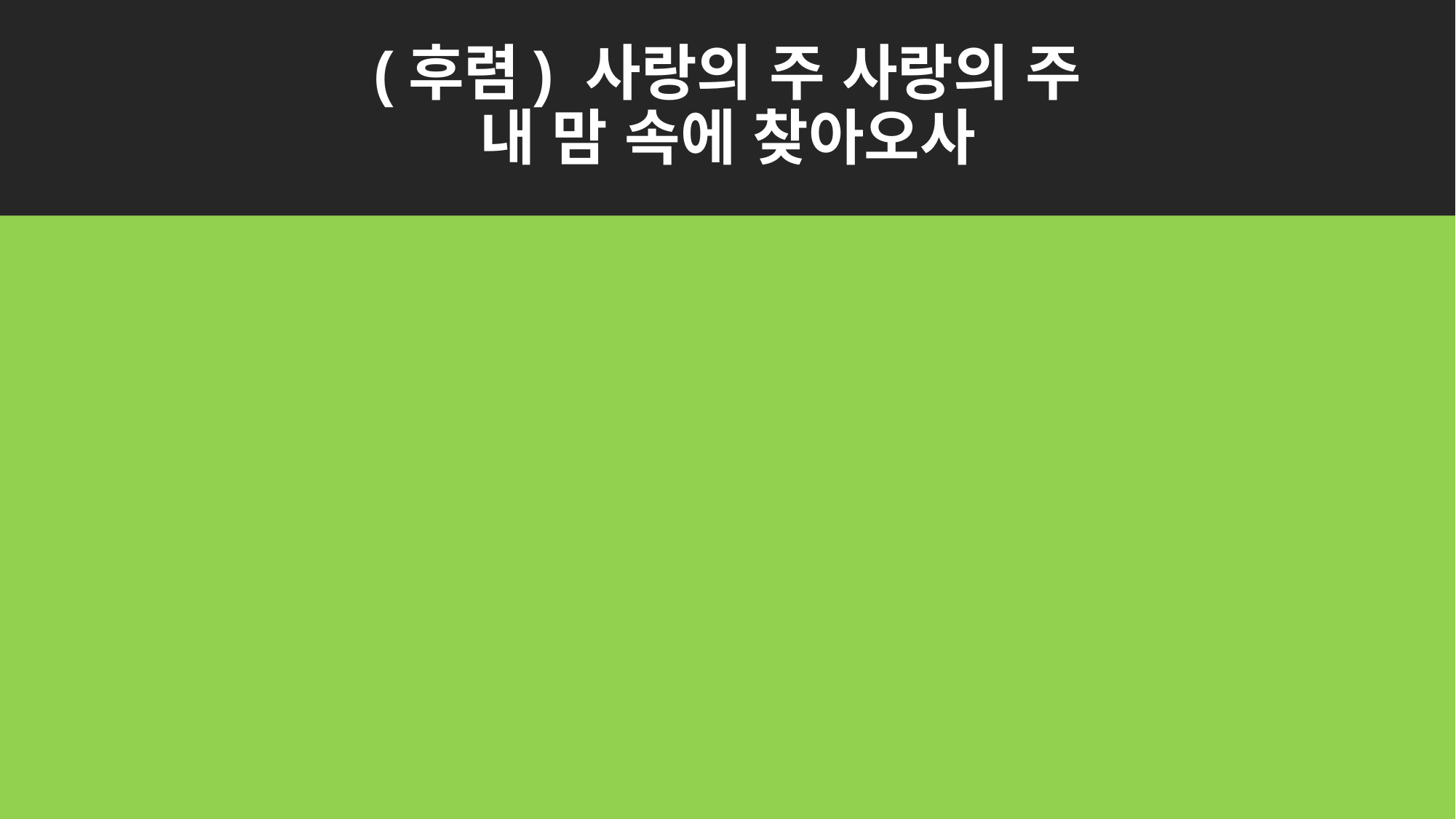

# (후렴) 사랑의 주 사랑의 주 내 맘 속에 찾아오사